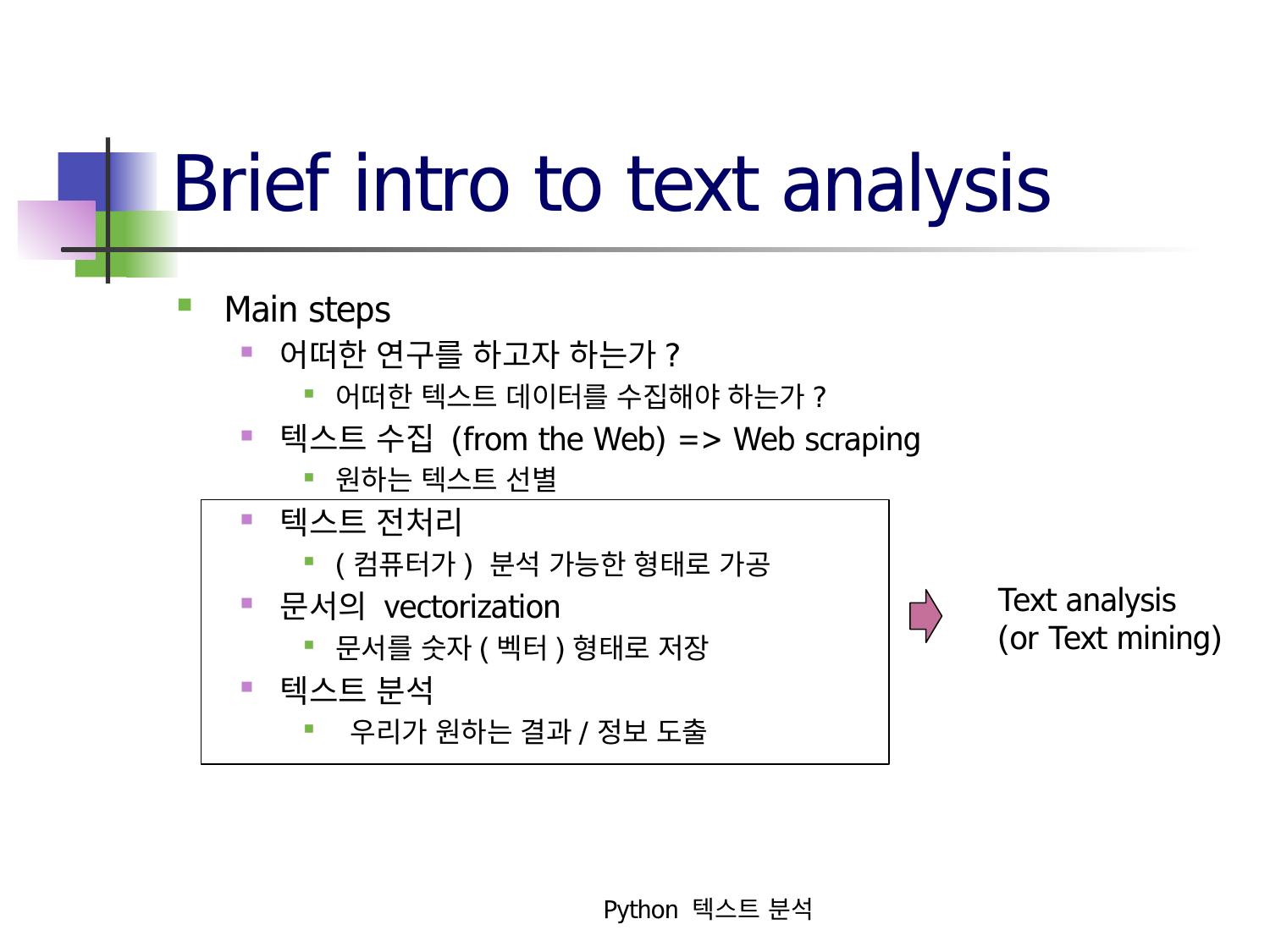

# Brief intro to text analysis
Main steps
어떠한 연구를 하고자 하는가?
어떠한 텍스트 데이터를 수집해야 하는가?
텍스트 수집 (from the Web) => Web scraping
원하는 텍스트 선별
텍스트 전처리
(컴퓨터가) 분석 가능한 형태로 가공
문서의 vectorization
문서를 숫자(벡터)형태로 저장
텍스트 분석
 우리가 원하는 결과/정보 도출

Text analysis
(or Text mining)

Python 텍스트 분석